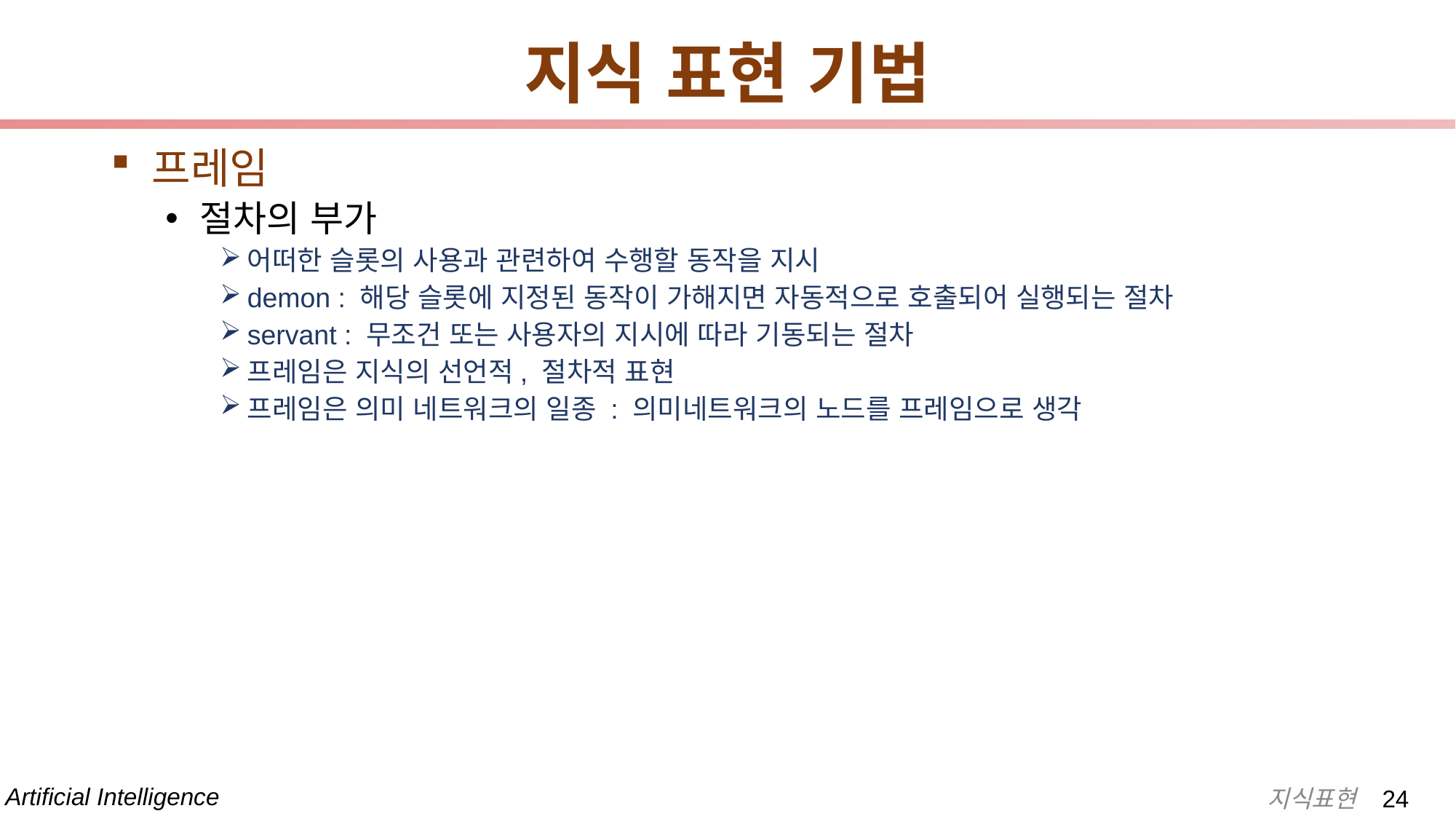

# 지식 표현 기법
프레임
절차의 부가
어떠한 슬롯의 사용과 관련하여 수행할 동작을 지시
demon : 해당 슬롯에 지정된 동작이 가해지면 자동적으로 호출되어 실행되는 절차
servant : 무조건 또는 사용자의 지시에 따라 기동되는 절차
프레임은 지식의 선언적, 절차적 표현
프레임은 의미 네트워크의 일종 : 의미네트워크의 노드를 프레임으로 생각